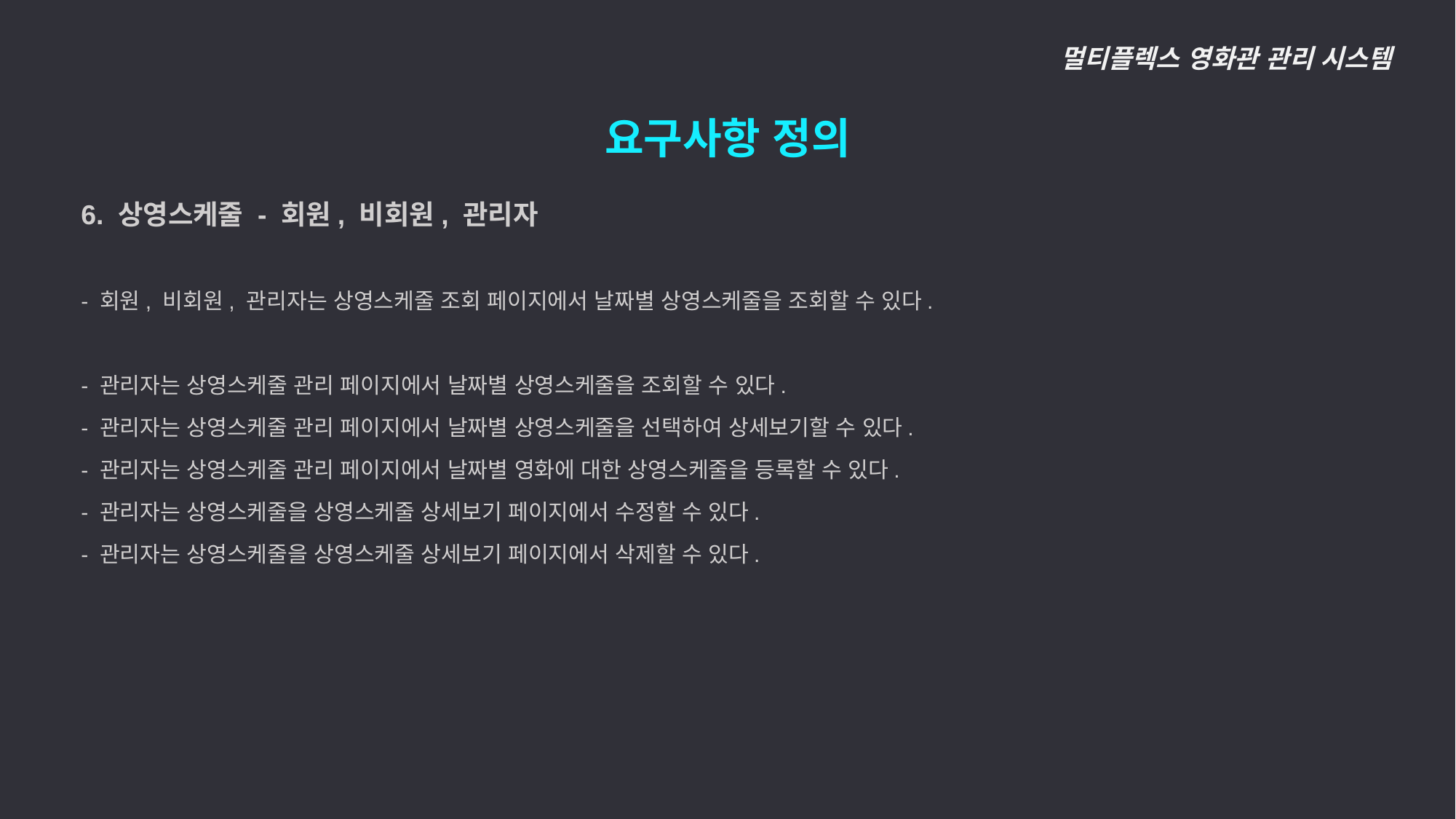

멀티플렉스 영화관 관리 시스템
요구사항 정의
6. 상영스케줄 - 회원, 비회원, 관리자

- 회원, 비회원, 관리자는 상영스케줄 조회 페이지에서 날짜별 상영스케줄을 조회할 수 있다.

- 관리자는 상영스케줄 관리 페이지에서 날짜별 상영스케줄을 조회할 수 있다.
- 관리자는 상영스케줄 관리 페이지에서 날짜별 상영스케줄을 선택하여 상세보기할 수 있다.
- 관리자는 상영스케줄 관리 페이지에서 날짜별 영화에 대한 상영스케줄을 등록할 수 있다.
- 관리자는 상영스케줄을 상영스케줄 상세보기 페이지에서 수정할 수 있다.
- 관리자는 상영스케줄을 상영스케줄 상세보기 페이지에서 삭제할 수 있다.